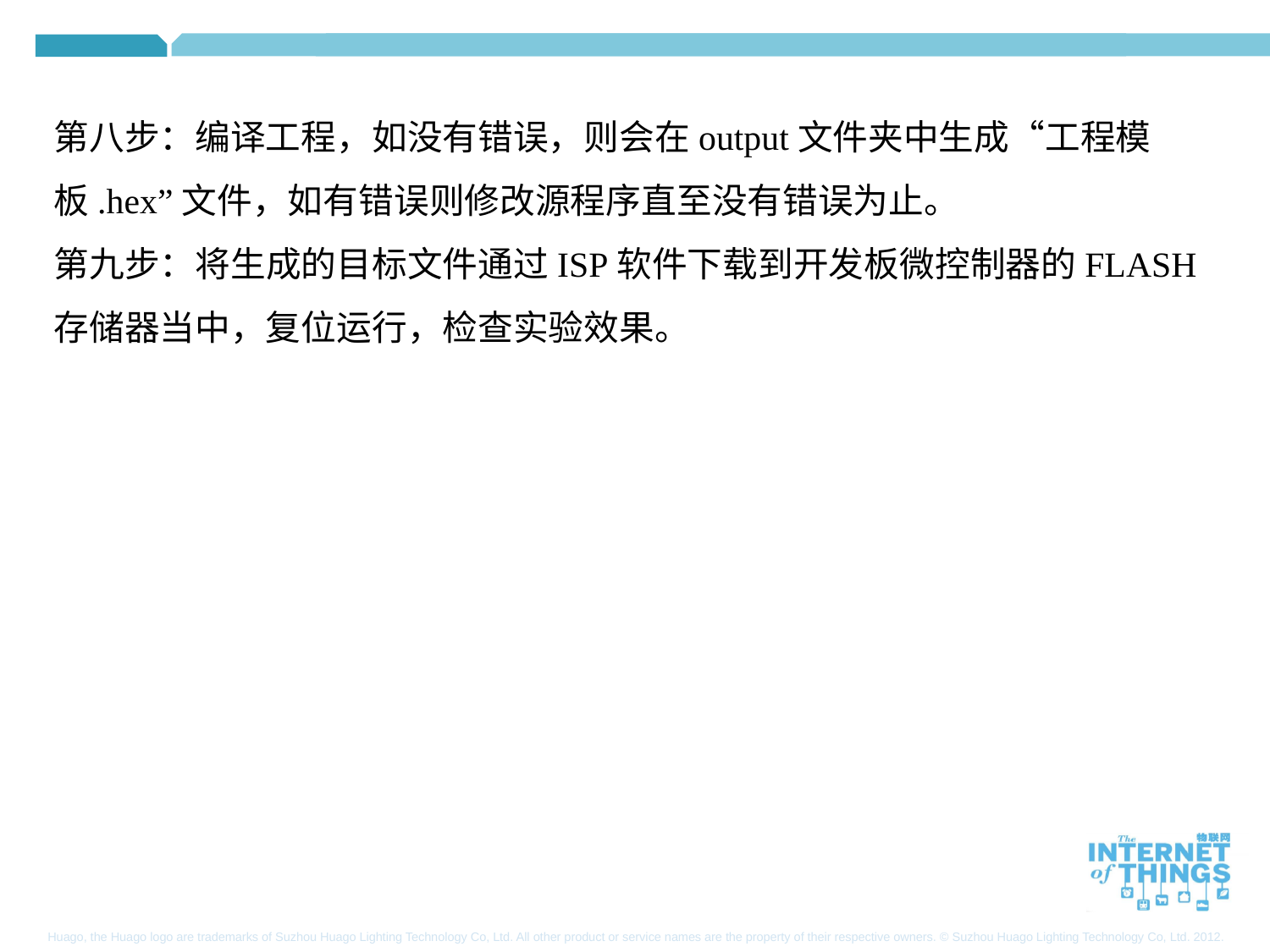

第八步：编译工程，如没有错误，则会在output文件夹中生成“工程模板.hex”文件，如有错误则修改源程序直至没有错误为止。
第九步：将生成的目标文件通过ISP软件下载到开发板微控制器的FLASH存储器当中，复位运行，检查实验效果。